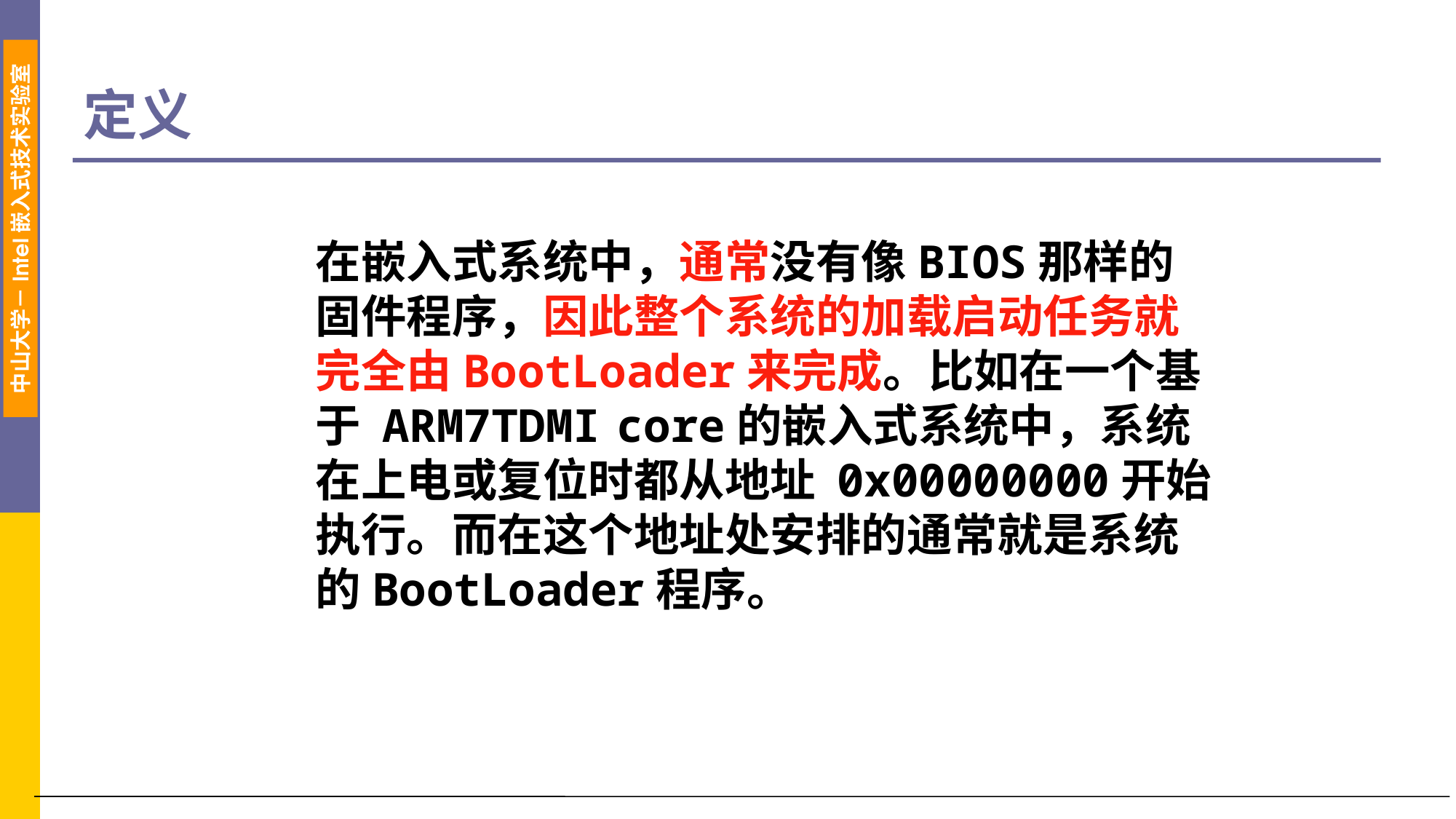

# 定义
	在嵌入式系统中，通常没有像BIOS那样的固件程序，因此整个系统的加载启动任务就完全由BootLoader来完成。比如在一个基于 ARM7TDMI core的嵌入式系统中，系统在上电或复位时都从地址 0x00000000开始执行。而在这个地址处安排的通常就是系统的BootLoader程序。